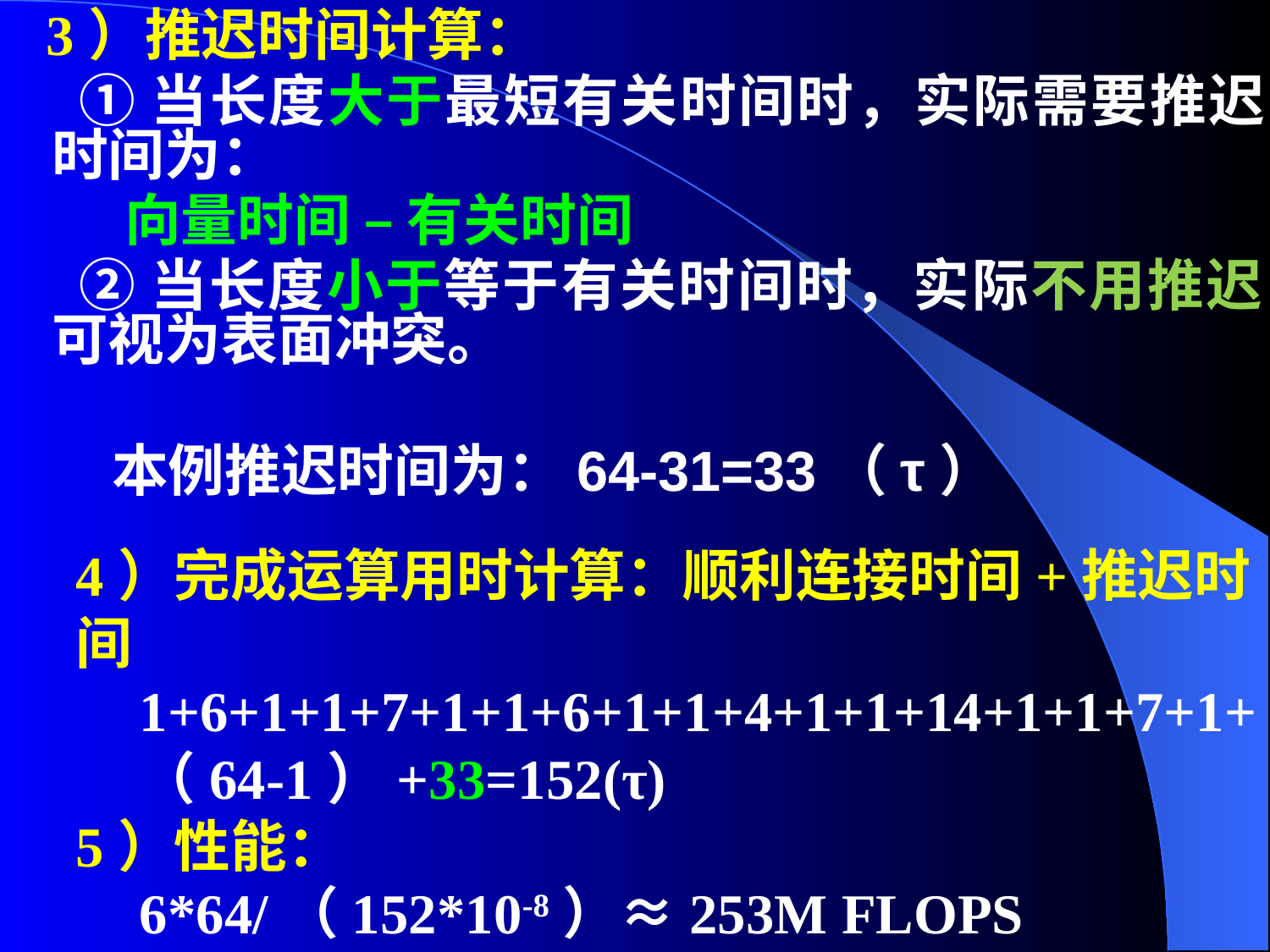

3）推迟时间计算：
  ①当长度大于最短有关时间时，实际需要推迟时间为：
     向量时间 – 有关时间
  ②当长度小于等于有关时间时，实际不用推迟，可视为表面冲突。

    本例推迟时间为：64-31=33（τ）

4）完成运算用时计算：顺利连接时间+推迟时间
1+6+1+1+7+1+1+6+1+1+4+1+1+14+1+1+7+1+（64-1）+33=152(τ)
5）性能：
6*64/（152*10-8）≈253M FLOPS
45